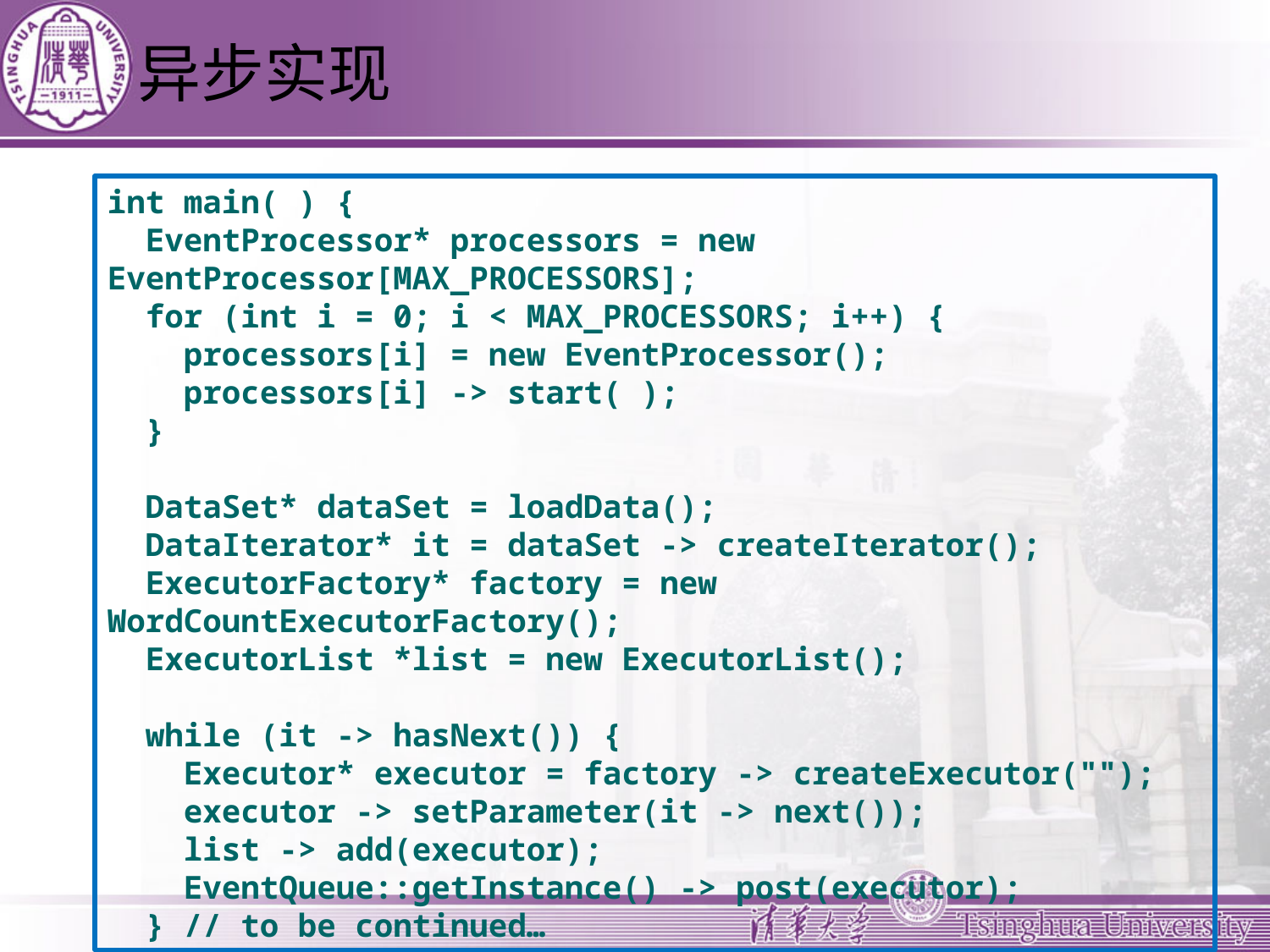

# 异步实现
int main( ) {
  EventProcessor* processors = new EventProcessor[MAX_PROCESSORS];
  for (int i = 0; i < MAX_PROCESSORS; i++) {
    processors[i] = new EventProcessor();
    processors[i] -> start( );
  }

  DataSet* dataSet = loadData();
  DataIterator* it = dataSet -> createIterator();
  ExecutorFactory* factory = new WordCountExecutorFactory();
  ExecutorList *list = new ExecutorList();

  while (it -> hasNext()) {
    Executor* executor = factory -> createExecutor("");
    executor -> setParameter(it -> next());
    list -> add(executor);
    EventQueue::getInstance() -> post(executor);
  } // to be continued…